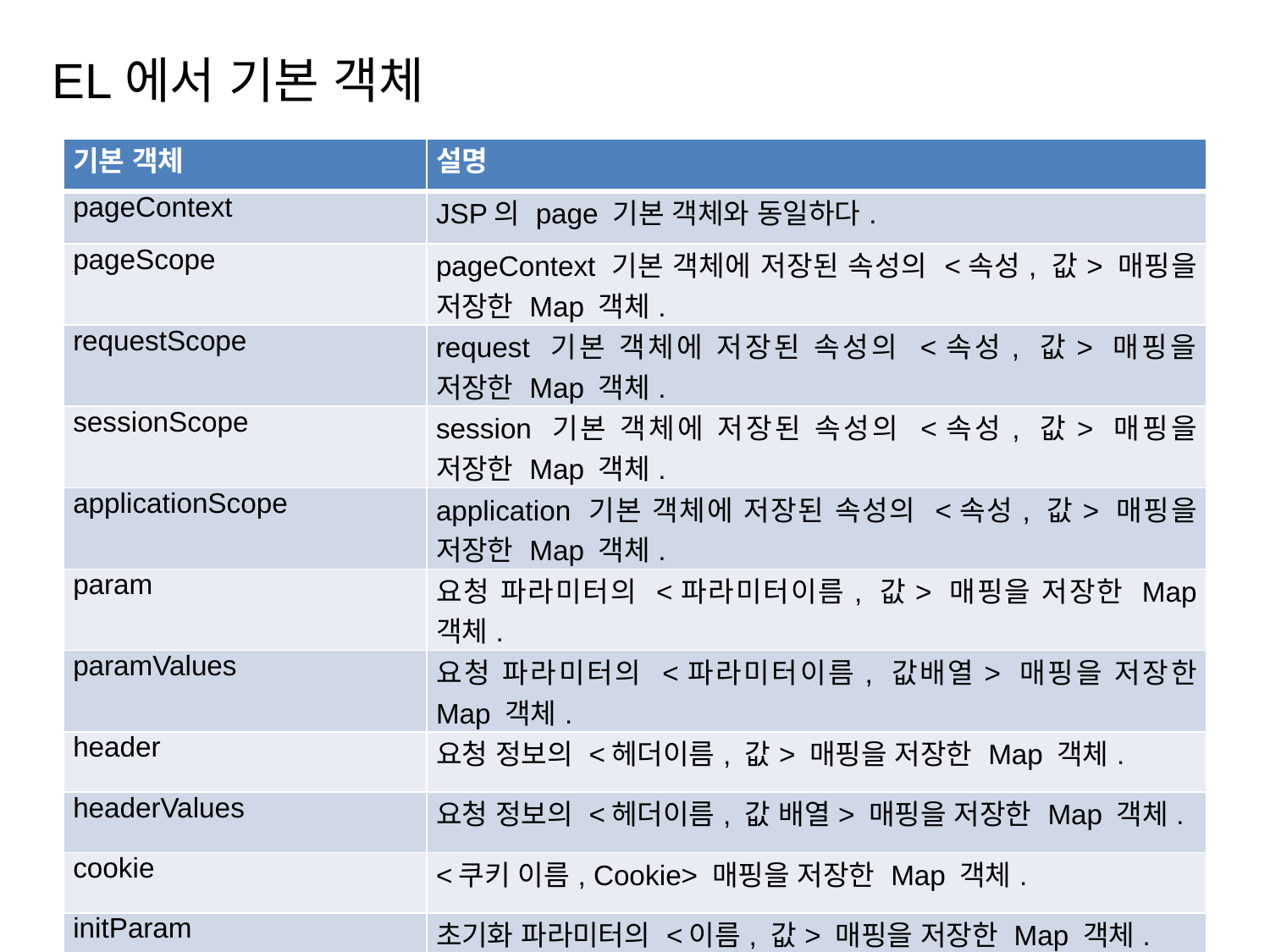

# EL에서 기본 객체
| 기본 객체 | 설명 |
| --- | --- |
| pageContext | JSP의 page 기본 객체와 동일하다. |
| pageScope | pageContext 기본 객체에 저장된 속성의 <속성, 값> 매핑을 저장한 Map 객체. |
| requestScope | request 기본 객체에 저장된 속성의 <속성, 값> 매핑을 저장한 Map 객체. |
| sessionScope | session 기본 객체에 저장된 속성의 <속성, 값> 매핑을 저장한 Map 객체. |
| applicationScope | application 기본 객체에 저장된 속성의 <속성, 값> 매핑을 저장한 Map 객체. |
| param | 요청 파라미터의 <파라미터이름, 값> 매핑을 저장한 Map 객체. |
| paramValues | 요청 파라미터의 <파라미터이름, 값배열> 매핑을 저장한 Map 객체. |
| header | 요청 정보의 <헤더이름, 값> 매핑을 저장한 Map 객체. |
| headerValues | 요청 정보의 <헤더이름, 값 배열> 매핑을 저장한 Map 객체. |
| cookie | <쿠키 이름, Cookie> 매핑을 저장한 Map 객체. |
| initParam | 초기화 파라미터의 <이름, 값> 매핑을 저장한 Map 객체. |